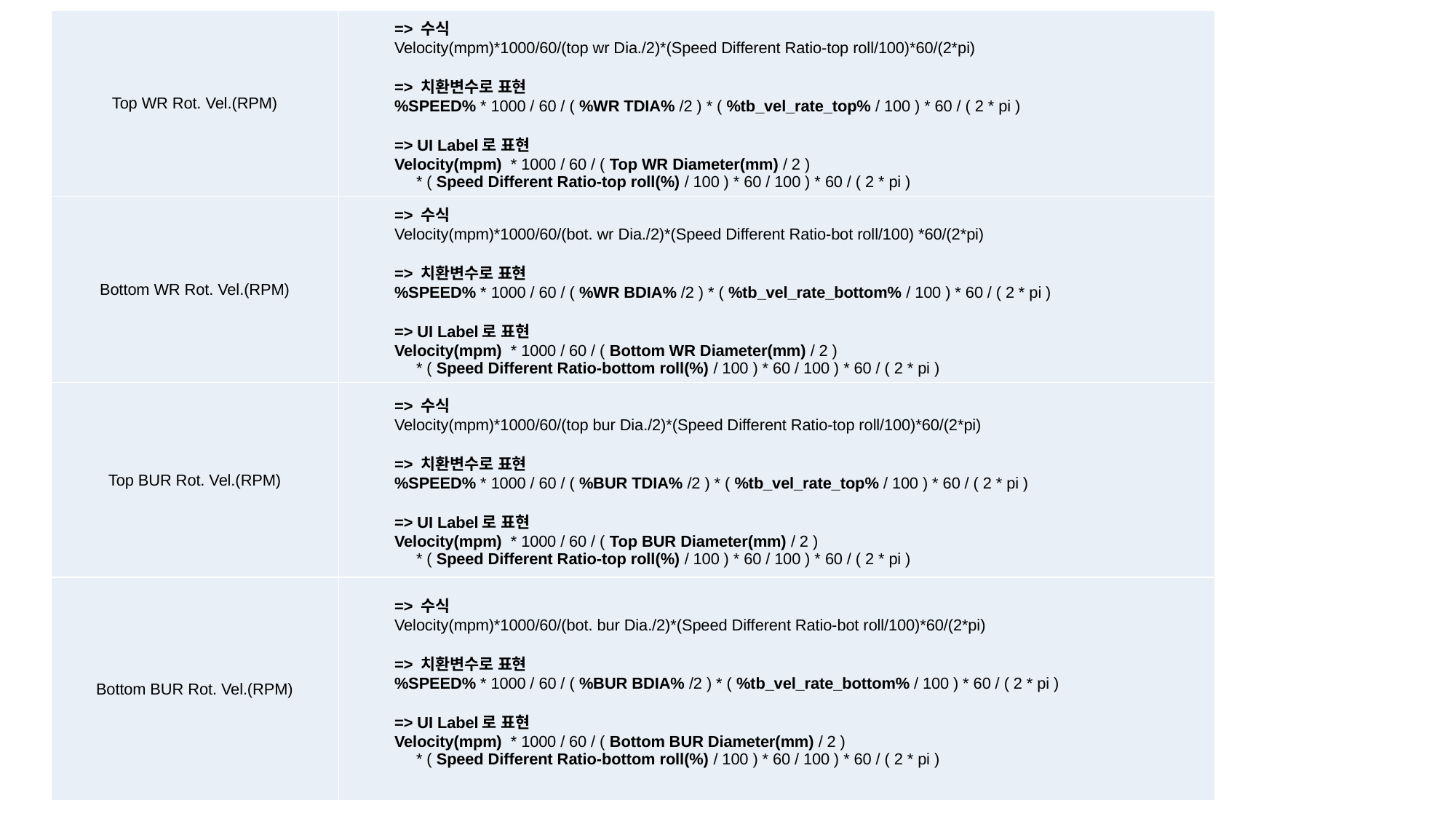

| Top WR Rot. Vel.(RPM) | => 수식 Velocity(mpm)\*1000/60/(top wr Dia./2)\*(Speed Different Ratio-top roll/100)\*60/(2\*pi) => 치환변수로 표현 %SPEED% \* 1000 / 60 / ( %WR TDIA% /2 ) \* ( %tb\_vel\_rate\_top% / 100 ) \* 60 / ( 2 \* pi ) => UI Label로 표현 Velocity(mpm) \* 1000 / 60 / ( Top WR Diameter(mm) / 2 ) \* ( Speed Different Ratio-top roll(%) / 100 ) \* 60 / 100 ) \* 60 / ( 2 \* pi ) |
| --- | --- |
| Bottom WR Rot. Vel.(RPM) | => 수식 Velocity(mpm)\*1000/60/(bot. wr Dia./2)\*(Speed Different Ratio-bot roll/100) \*60/(2\*pi) => 치환변수로 표현 %SPEED% \* 1000 / 60 / ( %WR BDIA% /2 ) \* ( %tb\_vel\_rate\_bottom% / 100 ) \* 60 / ( 2 \* pi ) => UI Label로 표현 Velocity(mpm) \* 1000 / 60 / ( Bottom WR Diameter(mm) / 2 ) \* ( Speed Different Ratio-bottom roll(%) / 100 ) \* 60 / 100 ) \* 60 / ( 2 \* pi ) |
| Top BUR Rot. Vel.(RPM) | => 수식 Velocity(mpm)\*1000/60/(top bur Dia./2)\*(Speed Different Ratio-top roll/100)\*60/(2\*pi) => 치환변수로 표현 %SPEED% \* 1000 / 60 / ( %BUR TDIA% /2 ) \* ( %tb\_vel\_rate\_top% / 100 ) \* 60 / ( 2 \* pi ) => UI Label로 표현 Velocity(mpm) \* 1000 / 60 / ( Top BUR Diameter(mm) / 2 ) \* ( Speed Different Ratio-top roll(%) / 100 ) \* 60 / 100 ) \* 60 / ( 2 \* pi ) |
| Bottom BUR Rot. Vel.(RPM) | => 수식 Velocity(mpm)\*1000/60/(bot. bur Dia./2)\*(Speed Different Ratio-bot roll/100)\*60/(2\*pi) => 치환변수로 표현 %SPEED% \* 1000 / 60 / ( %BUR BDIA% /2 ) \* ( %tb\_vel\_rate\_bottom% / 100 ) \* 60 / ( 2 \* pi ) => UI Label로 표현 Velocity(mpm) \* 1000 / 60 / ( Bottom BUR Diameter(mm) / 2 ) \* ( Speed Different Ratio-bottom roll(%) / 100 ) \* 60 / 100 ) \* 60 / ( 2 \* pi ) |